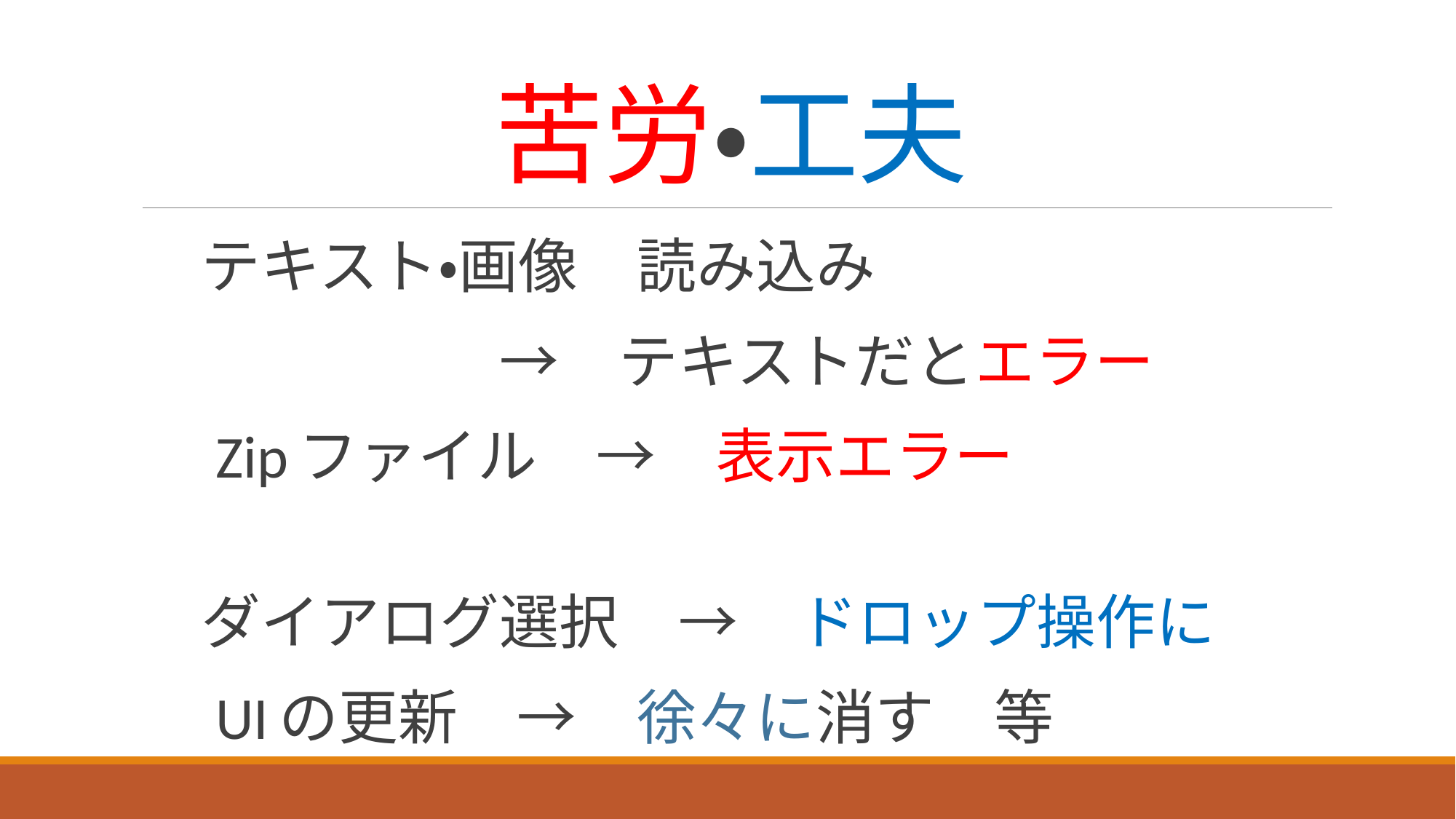

# 苦労・工夫
　テキスト・画像　読み込み
　　　　　　→　テキストだとエラー
　Zipファイル　→　表示エラー

　ダイアログ選択　→　ドロップ操作に
　UIの更新　→　徐々に消す　等